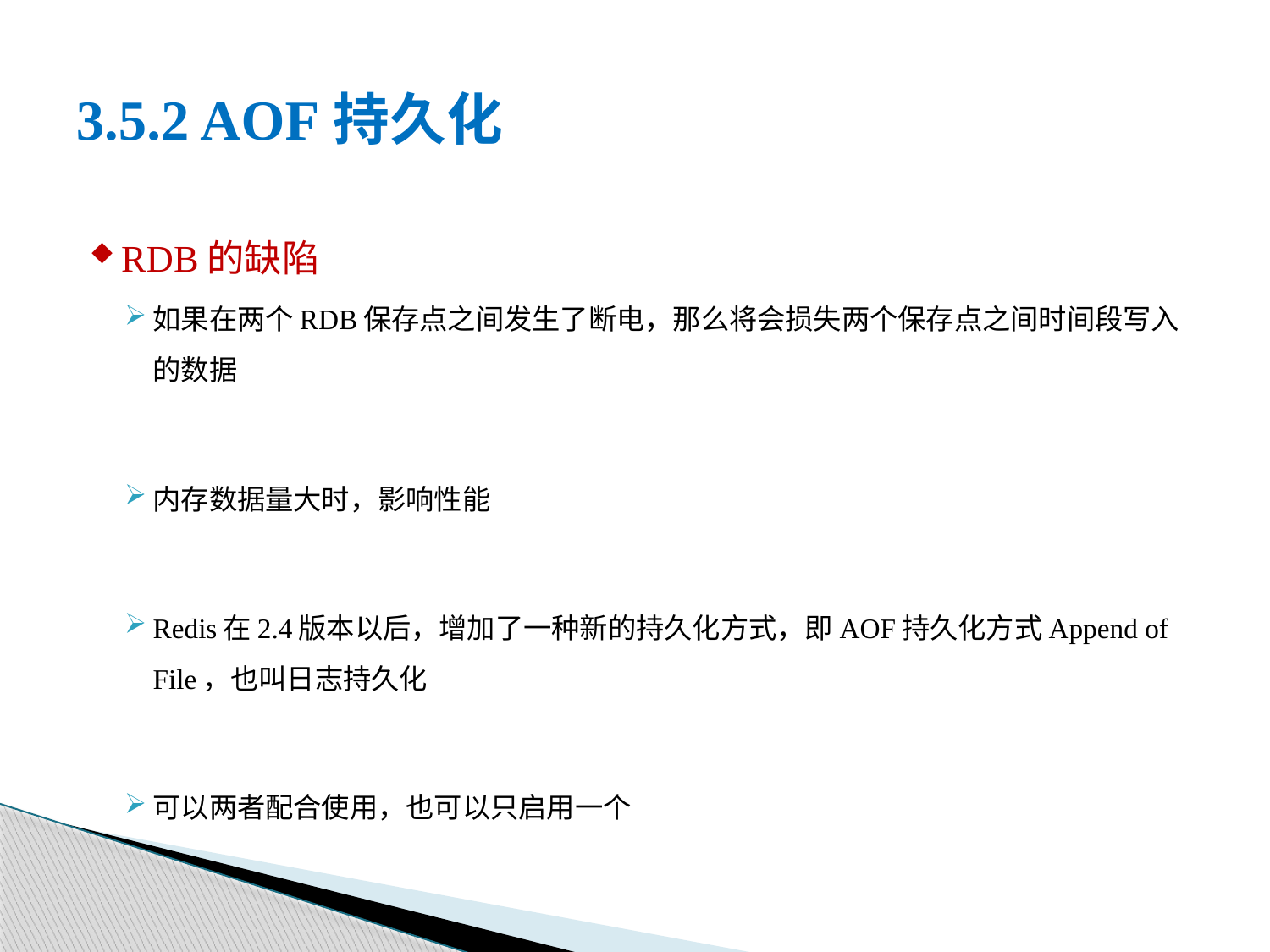

# 3.5.2 AOF持久化
RDB的缺陷
如果在两个RDB保存点之间发生了断电，那么将会损失两个保存点之间时间段写入的数据

内存数据量大时，影响性能

Redis在2.4版本以后，增加了一种新的持久化方式，即AOF持久化方式Append of File，也叫日志持久化

可以两者配合使用，也可以只启用一个